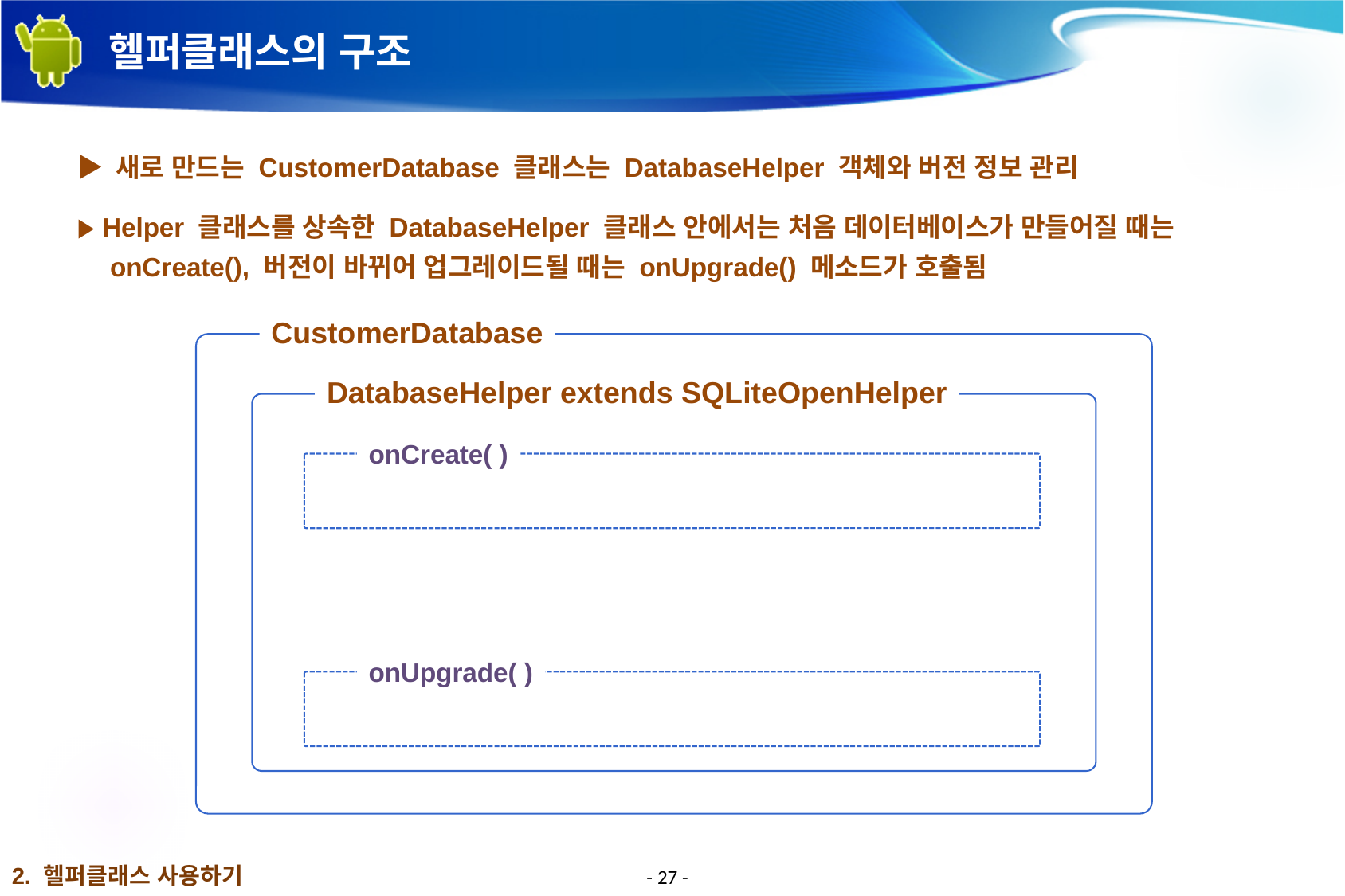

# 헬퍼클래스의 구조
▶ 새로 만드는 CustomerDatabase 클래스는 DatabaseHelper 객체와 버전 정보 관리
▶ Helper 클래스를 상속한 DatabaseHelper 클래스 안에서는 처음 데이터베이스가 만들어질 때는 onCreate(), 버전이 바뀌어 업그레이드될 때는 onUpgrade() 메소드가 호출됨
CustomerDatabase

DatabaseHelper extends SQLiteOpenHelper

onCreate( )

onUpgrade( )

2. 헬퍼클래스 사용하기